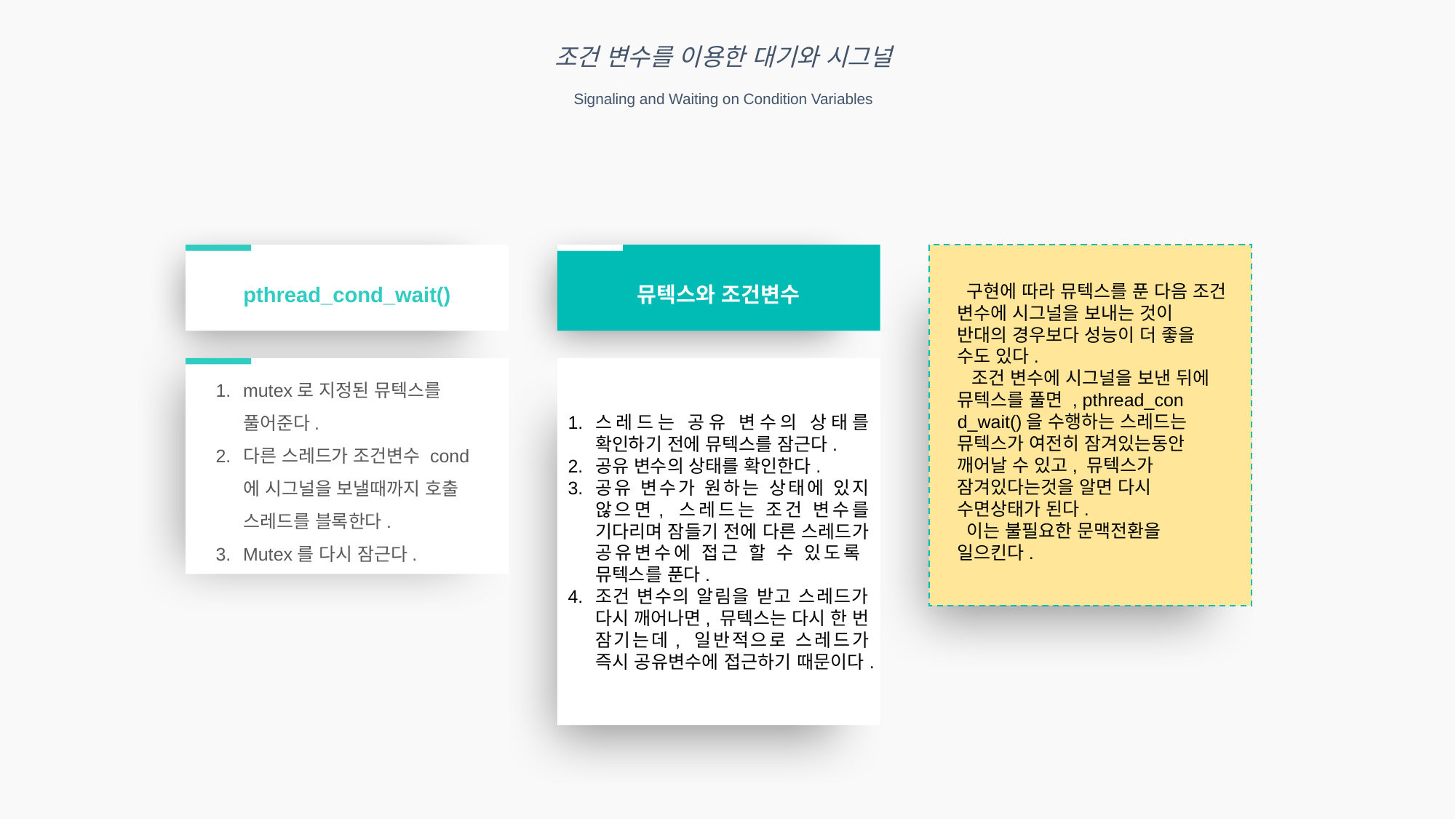

조건 변수를 이용한 대기와 시그널
Signaling and Waiting on Condition Variables
pthread_cond_wait()

뮤텍스와 조건변수

 구현에 따라 뮤텍스를 푼 다음 조건 변수에 시그널을 보내는 것이 반대의 경우보다 성능이 더 좋을 수도 있다.
  조건 변수에 시그널을 보낸 뒤에 뮤텍스를 풀면 , pthread_con
d_wait()을 수행하는 스레드는 뮤텍스가 여전히 잠겨있는동안 깨어날 수 있고, 뮤텍스가 잠겨있다는것을 알면 다시 수면상태가 된다.
 이는 불필요한 문맥전환을 일으킨다.

스레드는 공유 변수의 상태를 확인하기 전에 뮤텍스를 잠근다.
공유 변수의 상태를 확인한다.
공유 변수가 원하는 상태에 있지 않으면, 스레드는 조건 변수를 기다리며 잠들기 전에 다른 스레드가 공유변수에 접근 할 수 있도록  뮤텍스를 푼다.
조건 변수의 알림을 받고 스레드가 다시 깨어나면, 뮤텍스는 다시 한 번 잠기는데, 일반적으로 스레드가 즉시 공유변수에 접근하기 때문이다.
mutex로 지정된 뮤텍스를 풀어준다.
다른 스레드가 조건변수 cond에 시그널을 보낼때까지 호출 스레드를 블록한다.
Mutex를 다시 잠근다.